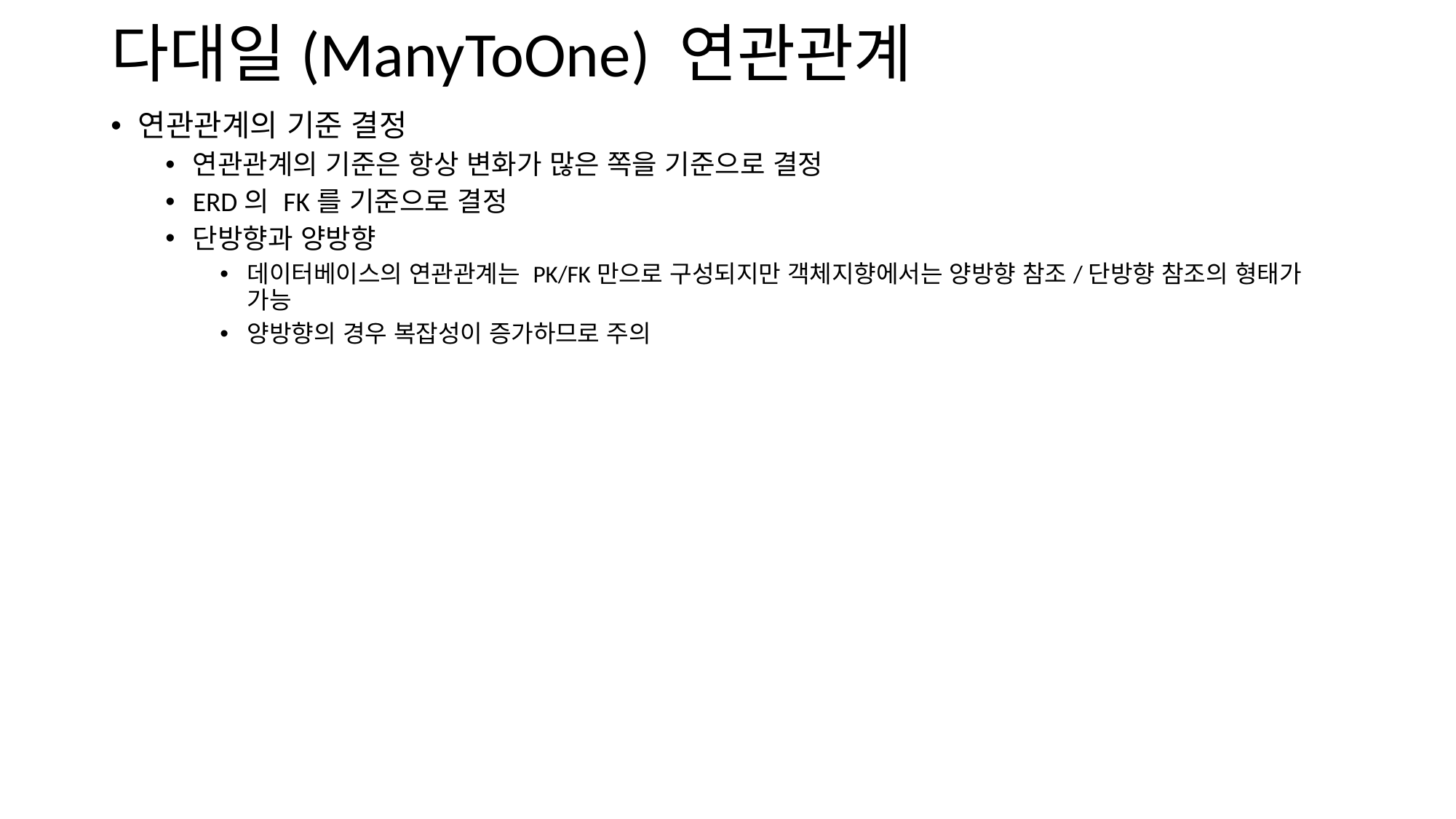

# 다대일(ManyToOne) 연관관계
연관관계의 기준 결정
연관관계의 기준은 항상 변화가 많은 쪽을 기준으로 결정
ERD의 FK를 기준으로 결정
단방향과 양방향
데이터베이스의 연관관계는 PK/FK만으로 구성되지만 객체지향에서는 양방향 참조/단방향 참조의 형태가 가능
양방향의 경우 복잡성이 증가하므로 주의